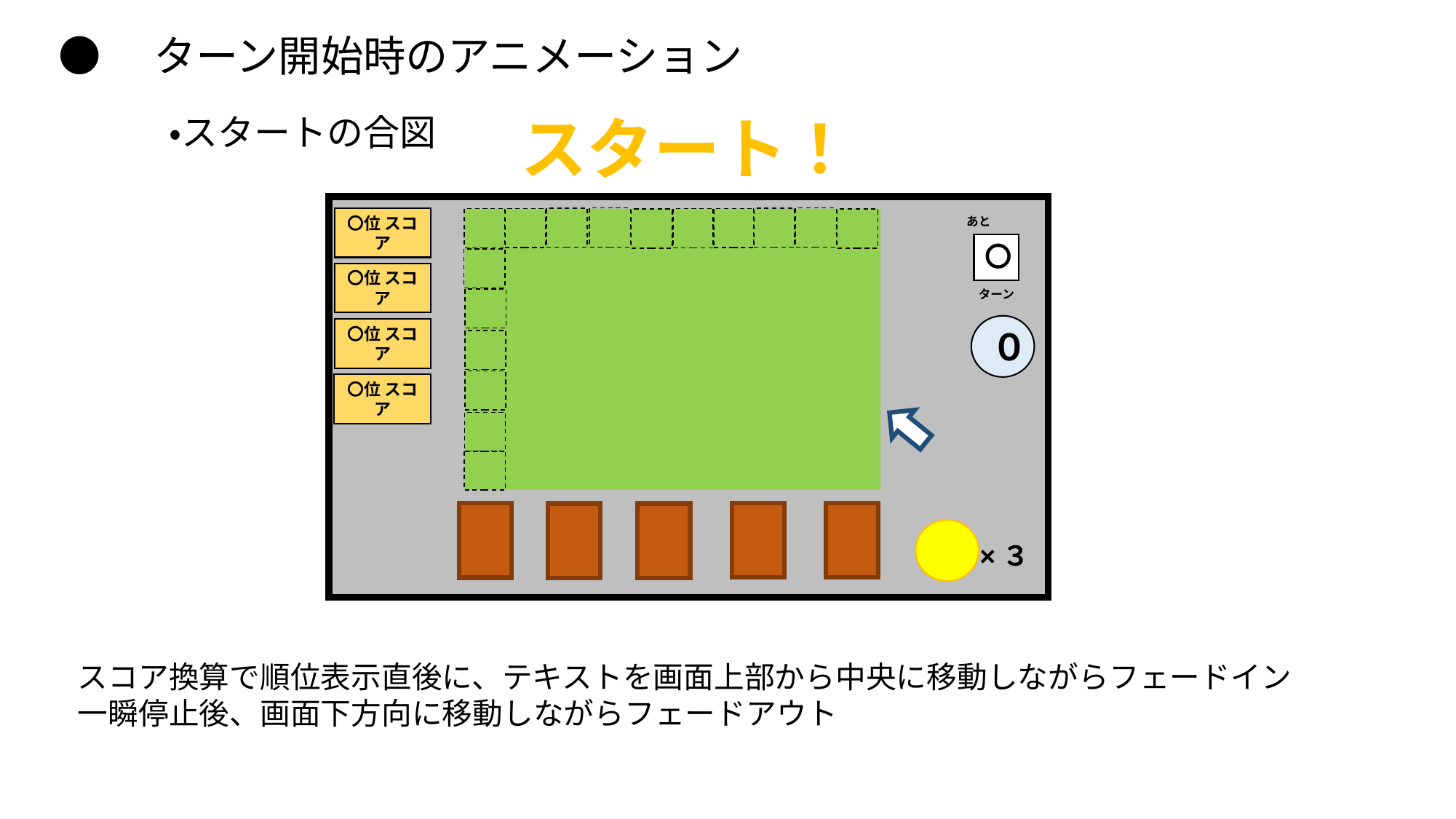

●　ターン開始時のアニメーション
スタート！
・スタートの合図

〇位 スコア
〇位 スコア
〇位 スコア
〇位 スコア
あと

　ターン
〇
０

×３
スコア換算で順位表示直後に、テキストを画面上部から中央に移動しながらフェードイン
一瞬停止後、画面下方向に移動しながらフェードアウト